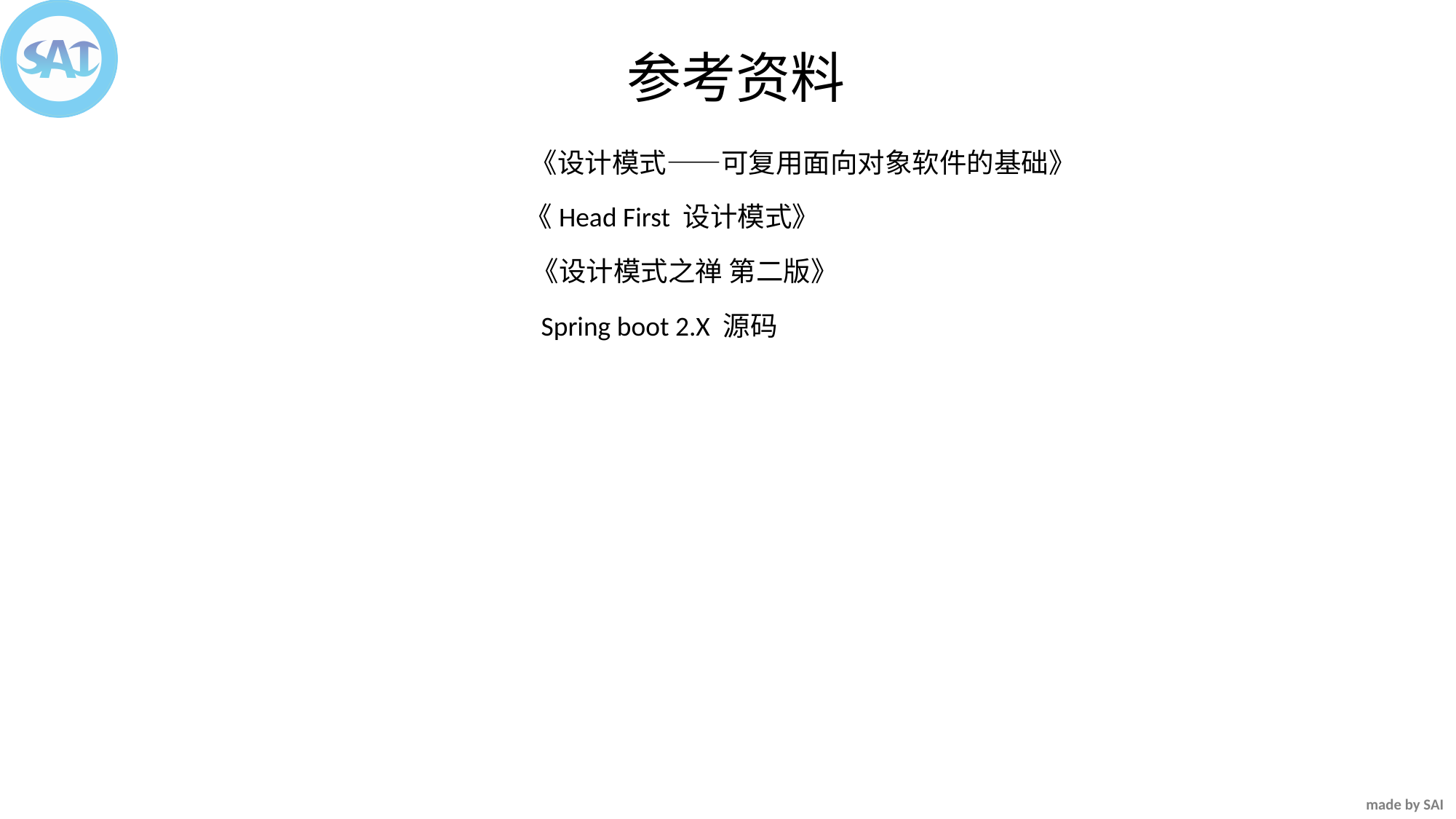

参考资料
《设计模式——可复用面向对象软件的基础》
《Head First 设计模式》
《设计模式之禅 第二版》
Spring boot 2.X 源码